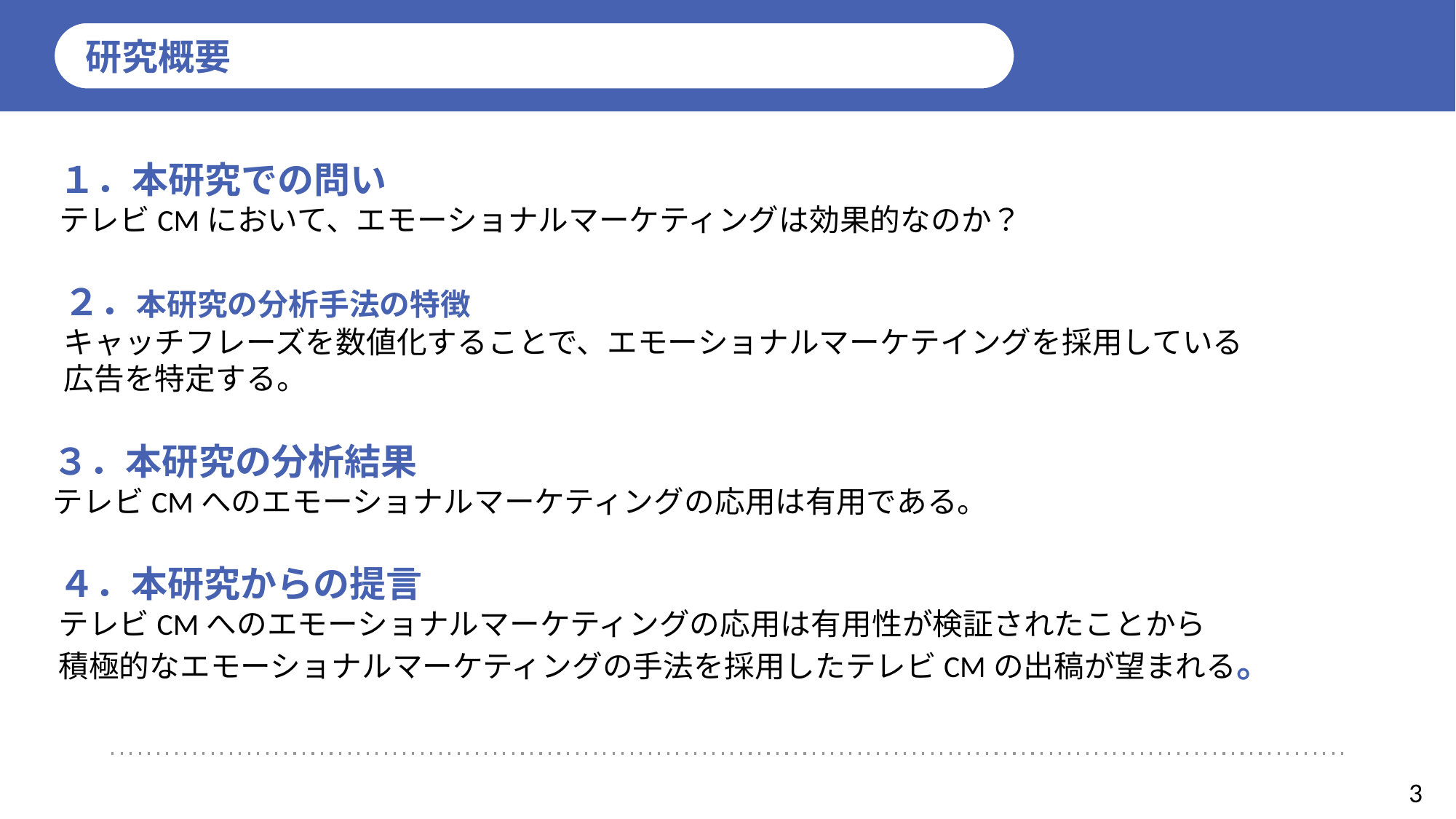

研究概要
１．本研究での問い
テレビCMにおいて、エモーショナルマーケティングは効果的なのか？
２．本研究の分析手法の特徴
キャッチフレーズを数値化することで、エモーショナルマーケテイングを採用している
広告を特定する。
３．本研究の分析結果
テレビCMへのエモーショナルマーケティングの応用は有用である。
４．本研究からの提言
テレビCMへのエモーショナルマーケティングの応用は有用性が検証されたことから
積極的なエモーショナルマーケティングの手法を採用したテレビCMの出稿が望まれる。
3